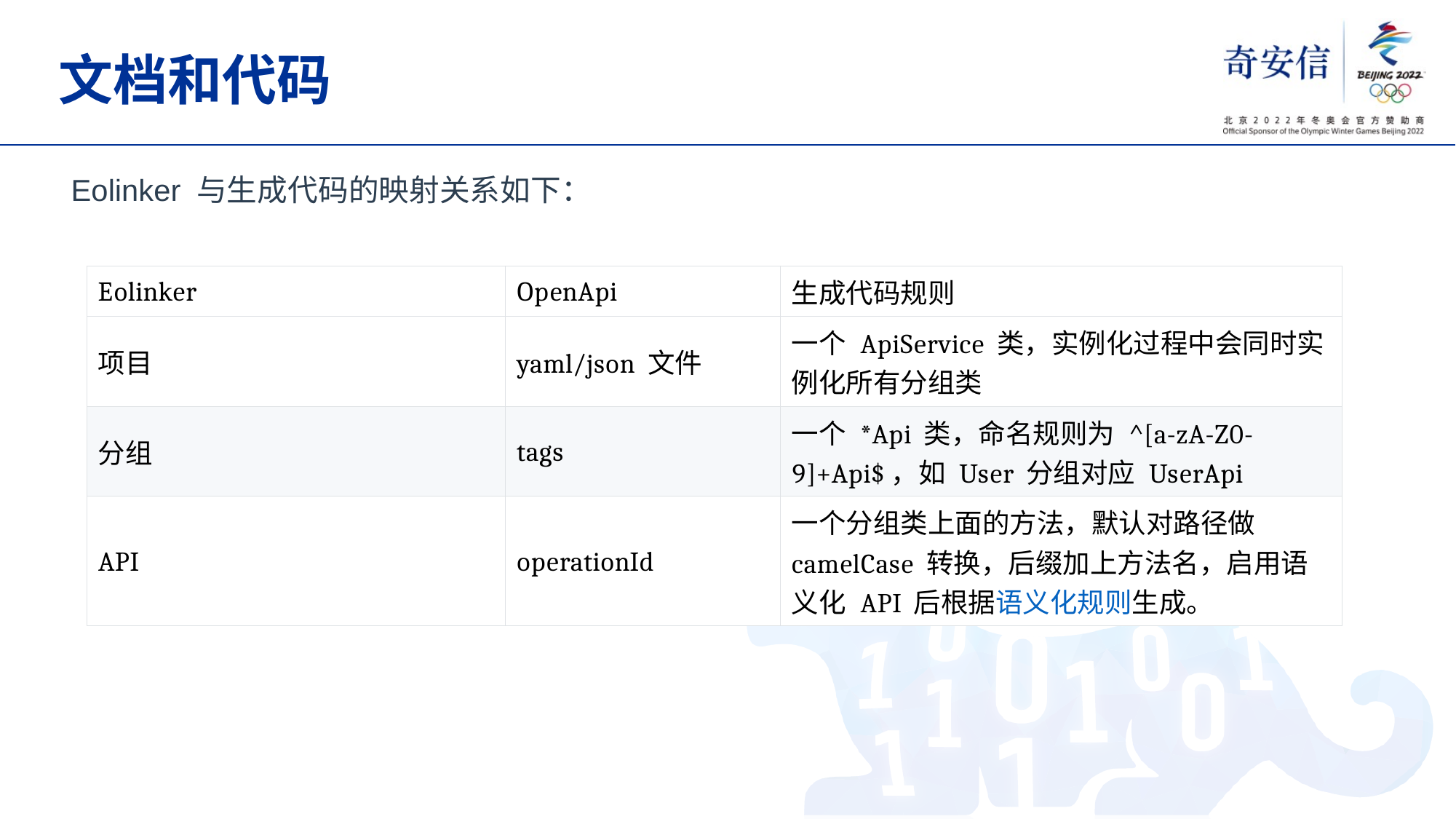

# 文档和代码
Eolinker 与生成代码的映射关系如下：
| Eolinker | OpenApi | 生成代码规则 |
| --- | --- | --- |
| 项目 | yaml/json 文件 | 一个 ApiService 类，实例化过程中会同时实例化所有分组类 |
| 分组 | tags | 一个 \*Api 类，命名规则为 ^[a-zA-Z0-9]+Api$，如 User 分组对应 UserApi |
| API | operationId | 一个分组类上面的方法，默认对路径做 camelCase 转换，后缀加上方法名，启用语义化 API 后根据语义化规则生成。 |